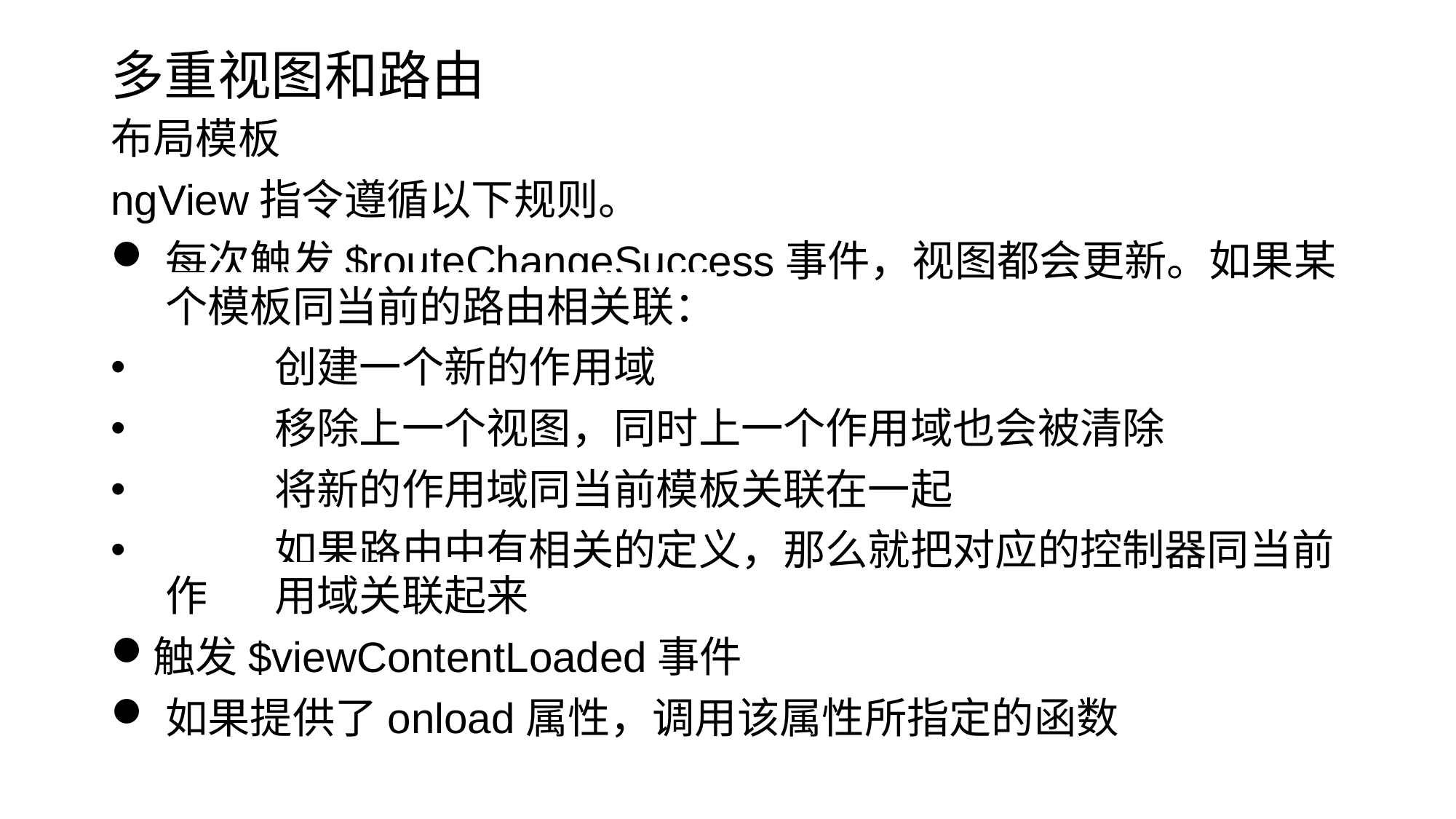

# 多重视图和路由
布局模板
ngView指令遵循以下规则。
每次触发$routeChangeSuccess事件，视图都会更新。如果某个模板同当前的路由相关联：
	创建一个新的作用域
	移除上一个视图，同时上一个作用域也会被清除
	将新的作用域同当前模板关联在一起
	如果路由中有相关的定义，那么就把对应的控制器同当前作	用域关联起来
触发$viewContentLoaded事件
如果提供了onload属性，调用该属性所指定的函数